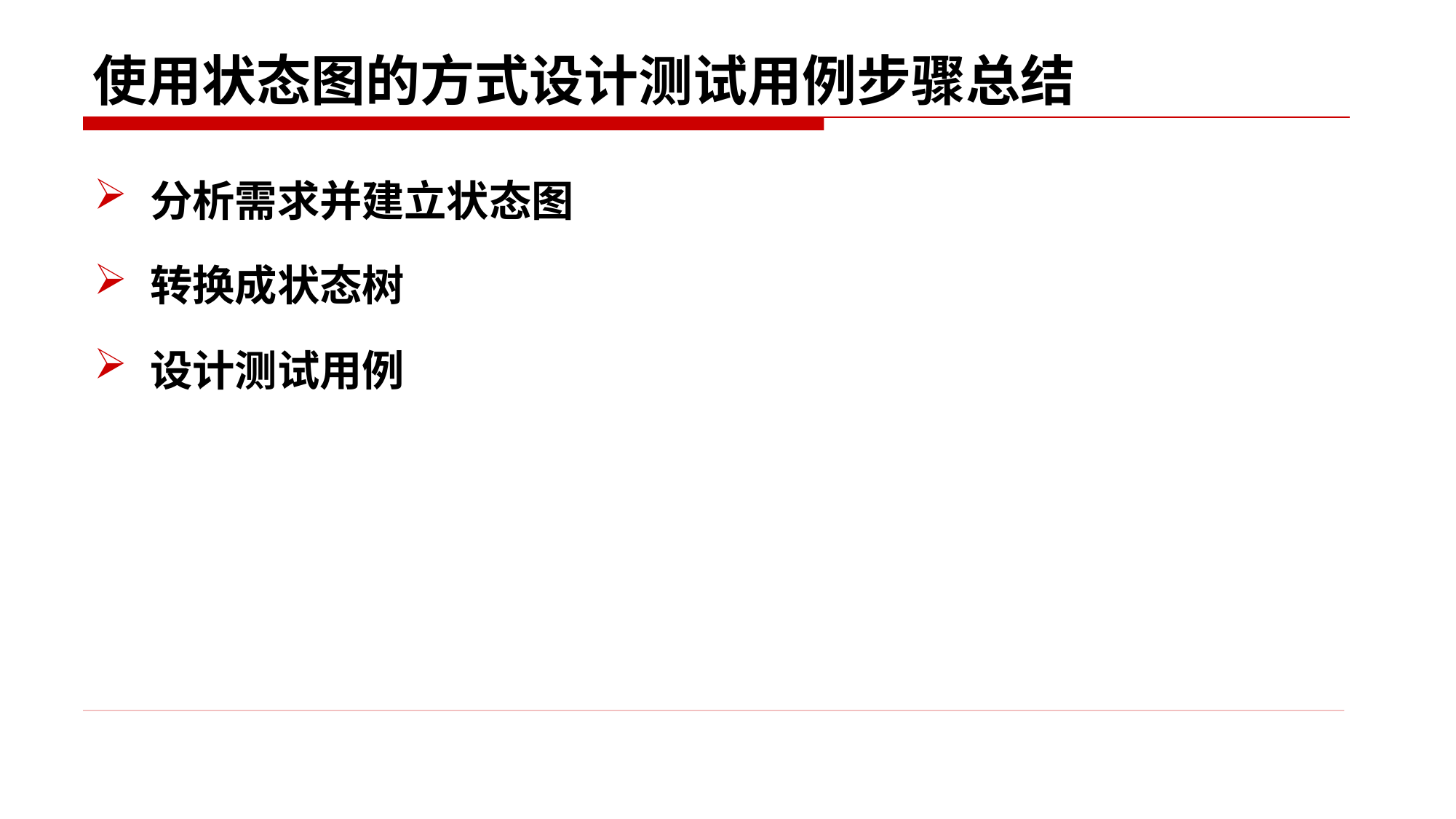

# 使用状态图的方式设计测试用例步骤总结
分析需求并建立状态图
转换成状态树
设计测试用例